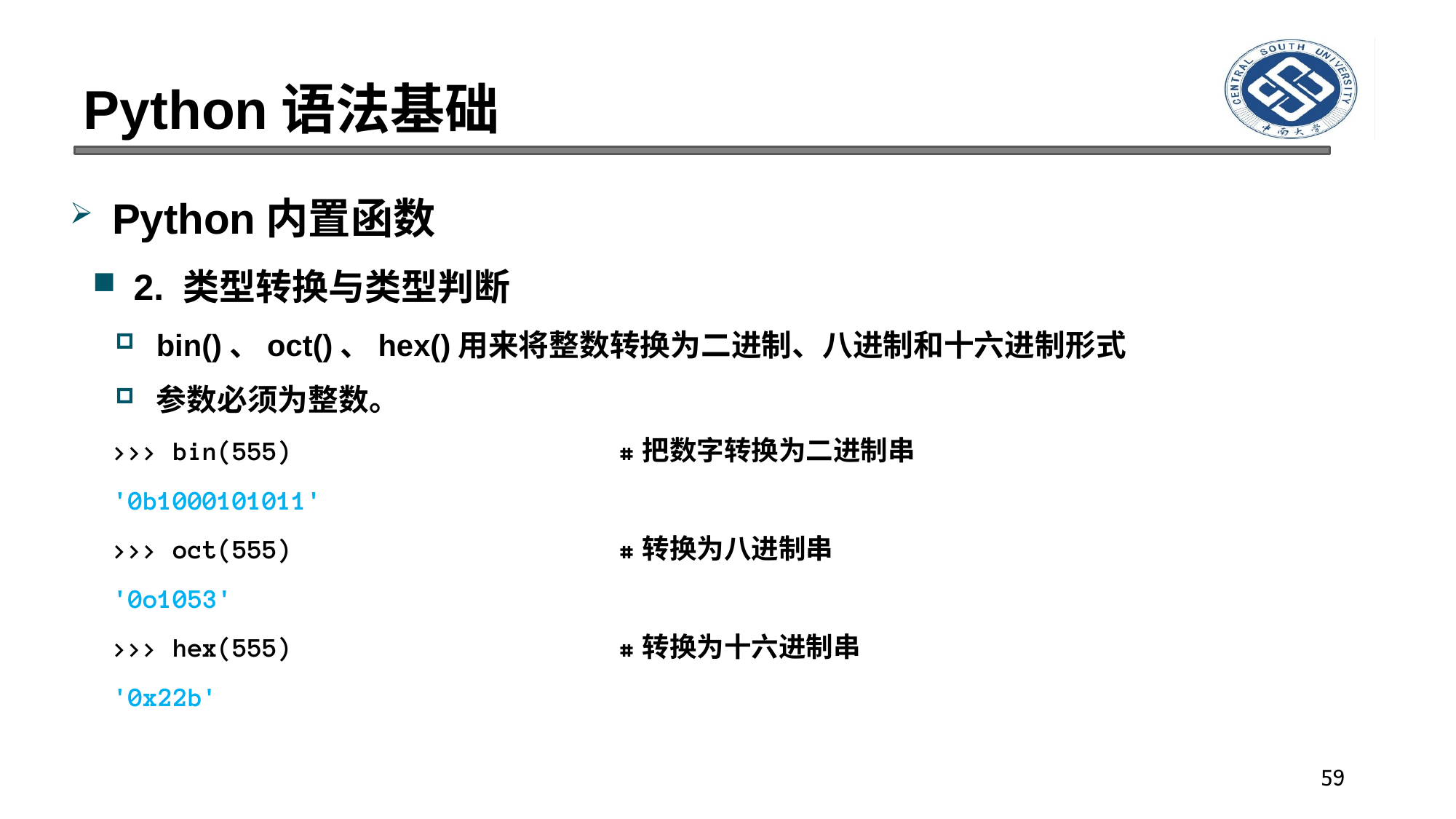

# Python语法基础
Python内置函数
2. 类型转换与类型判断
bin()、oct()、hex()用来将整数转换为二进制、八进制和十六进制形式
参数必须为整数。
>>> bin(555)                      #把数字转换为二进制串
'0b1000101011'
>>> oct(555)                      #转换为八进制串
'0o1053'
>>> hex(555)                      #转换为十六进制串
'0x22b'
59